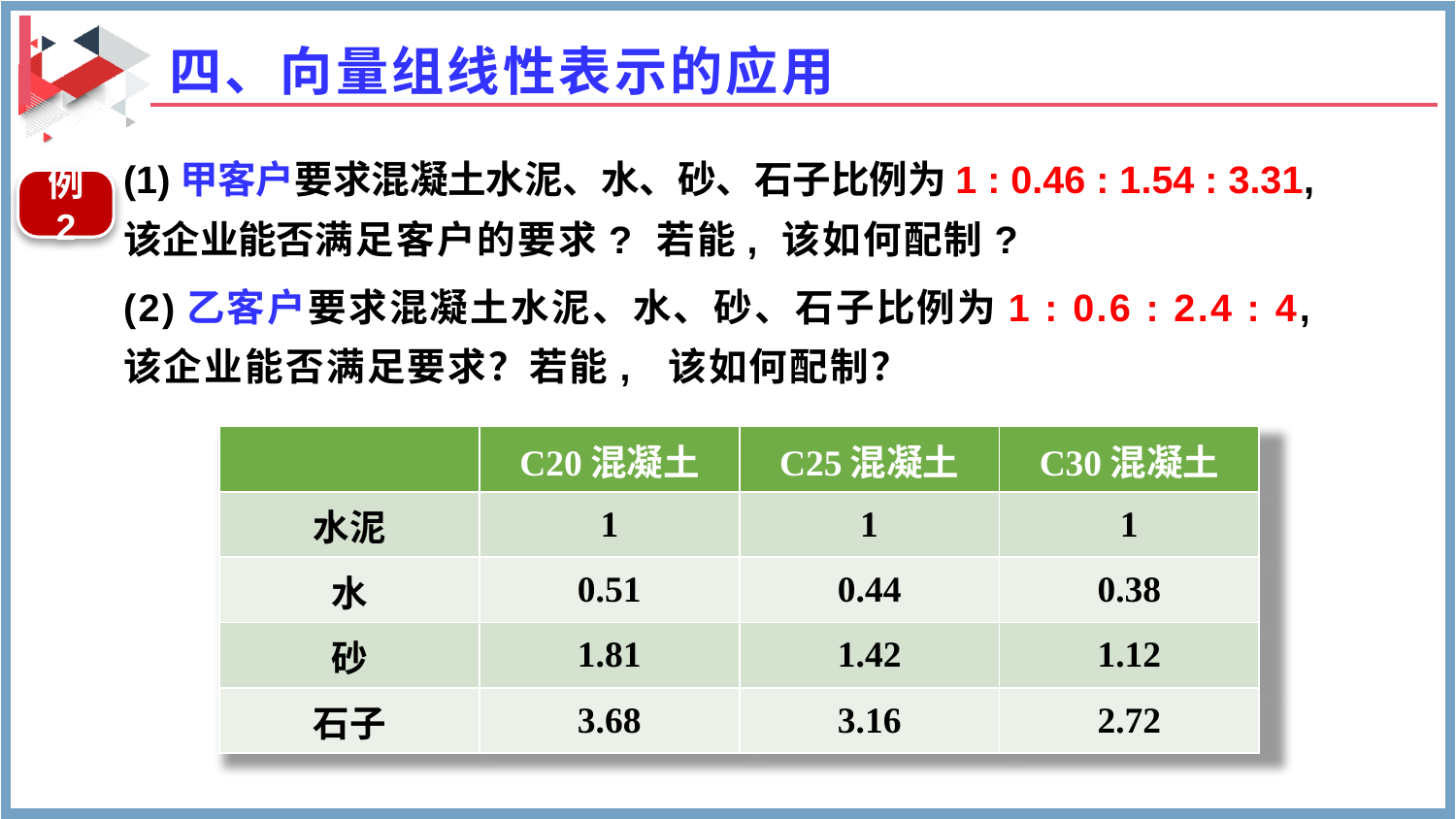

# 四、向量组线性表示的应用
(1)甲客户要求混凝土水泥、水、砂、石子比例为1 : 0.46 : 1.54 : 3.31, 该企业能否满足客户的要求? 若能, 该如何配制?
(2)乙客户要求混凝土水泥、水、砂、石子比例为1 : 0.6 : 2.4 : 4, 该企业能否满足要求？若能,  该如何配制？

例 2
|  | C20混凝土 | C25混凝土 | C30混凝土 |
| --- | --- | --- | --- |
| 水泥 | 1 | 1 | 1 |
| 水 | 0.51 | 0.44 | 0.38 |
| 砂 | 1.81 | 1.42 | 1.12 |
| 石子 | 3.68 | 3.16 | 2.72 |